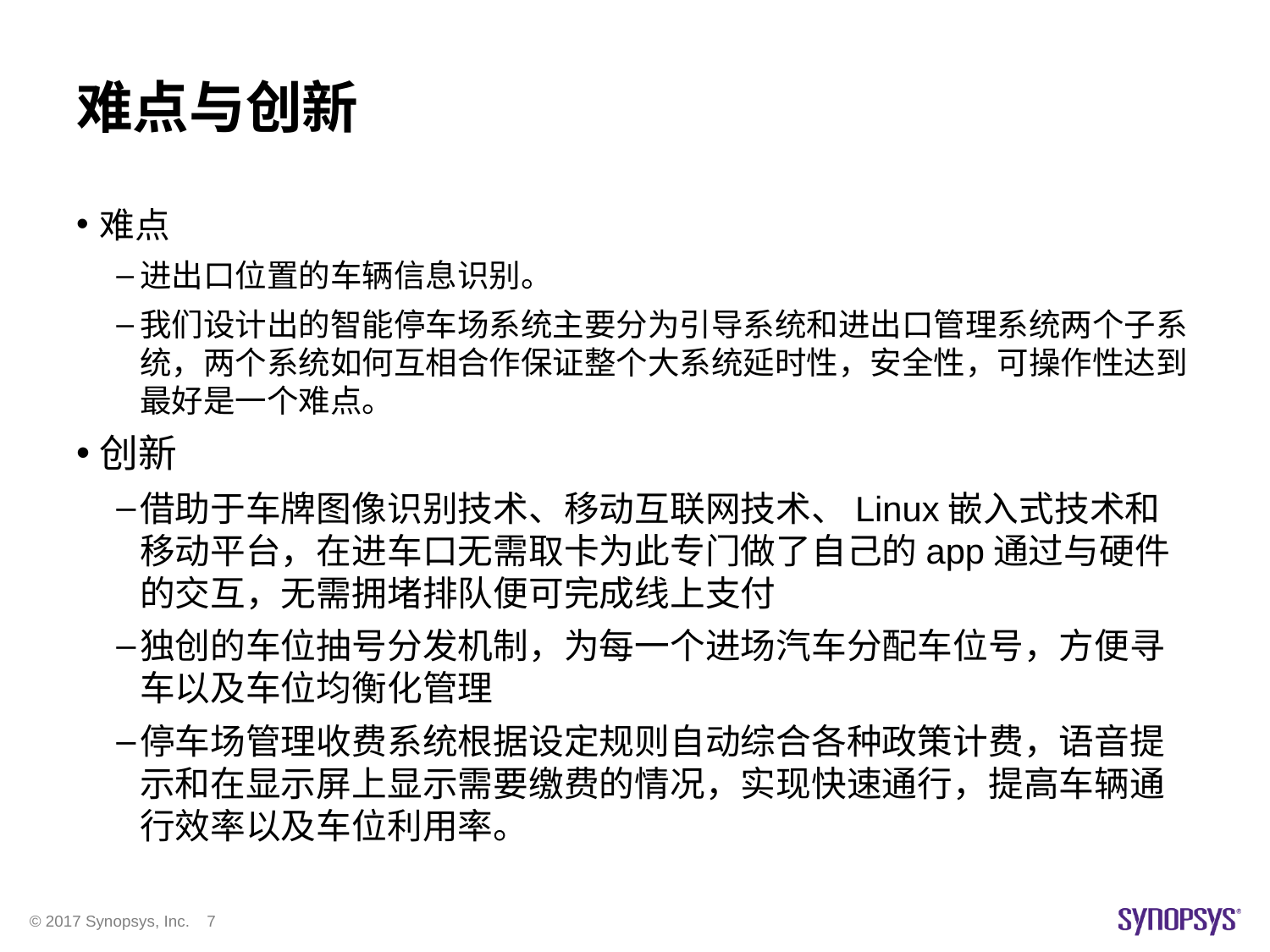

# 难点与创新
难点
进出口位置的车辆信息识别。
我们设计出的智能停车场系统主要分为引导系统和进出口管理系统两个子系统，两个系统如何互相合作保证整个大系统延时性，安全性，可操作性达到最好是一个难点。
创新
借助于车牌图像识别技术、移动互联网技术、Linux嵌入式技术和移动平台，在进车口无需取卡为此专门做了自己的app通过与硬件的交互，无需拥堵排队便可完成线上支付
独创的车位抽号分发机制，为每一个进场汽车分配车位号，方便寻车以及车位均衡化管理
停车场管理收费系统根据设定规则自动综合各种政策计费，语音提示和在显示屏上显示需要缴费的情况，实现快速通行，提高车辆通行效率以及车位利用率。